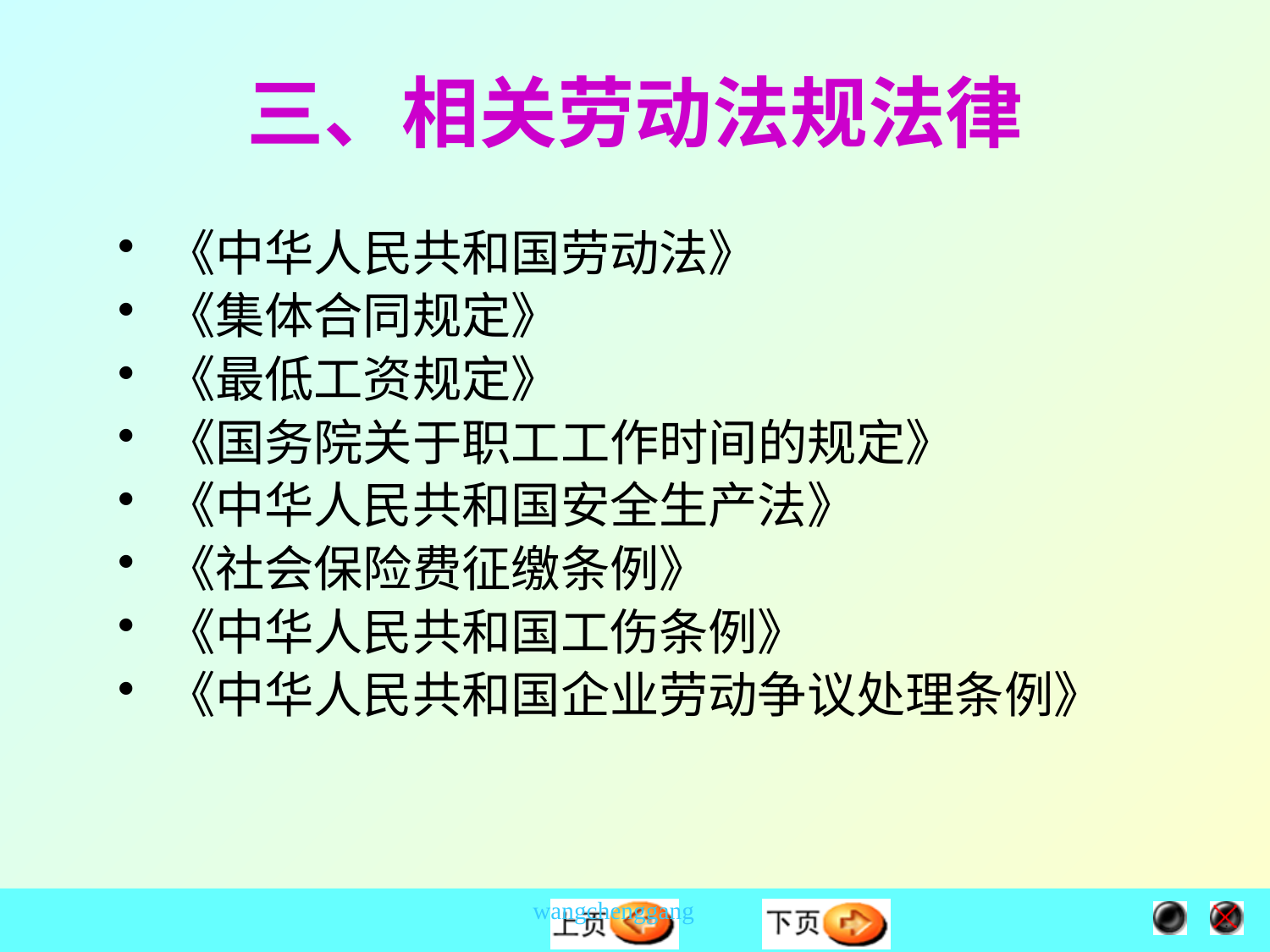

# 三、相关劳动法规法律
《中华人民共和国劳动法》
《集体合同规定》
《最低工资规定》
《国务院关于职工工作时间的规定》
《中华人民共和国安全生产法》
《社会保险费征缴条例》
《中华人民共和国工伤条例》
《中华人民共和国企业劳动争议处理条例》
wangchenggang